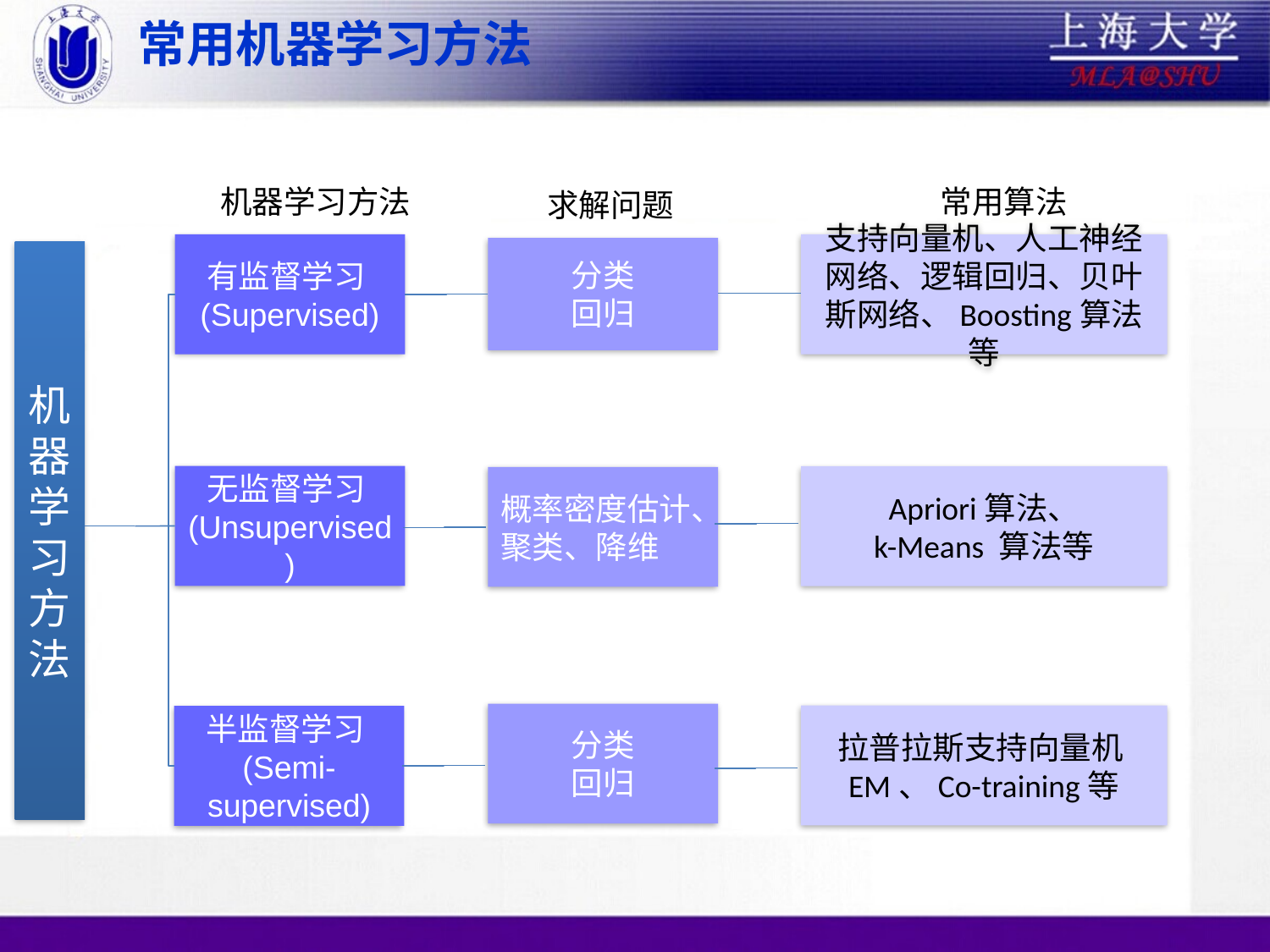

常用机器学习方法
常用算法
机器学习方法
求解问题
有监督学习(Supervised)
支持向量机、人工神经网络、逻辑回归、贝叶斯网络、Boosting算法等
分类
回归
机器学习方法
无监督学习(Unsupervised)
Apriori算法、
k-Means 算法等
概率密度估计、聚类、降维
分类
回归
拉普拉斯支持向量机EM、Co-training等
半监督学习(Semi-supervised)